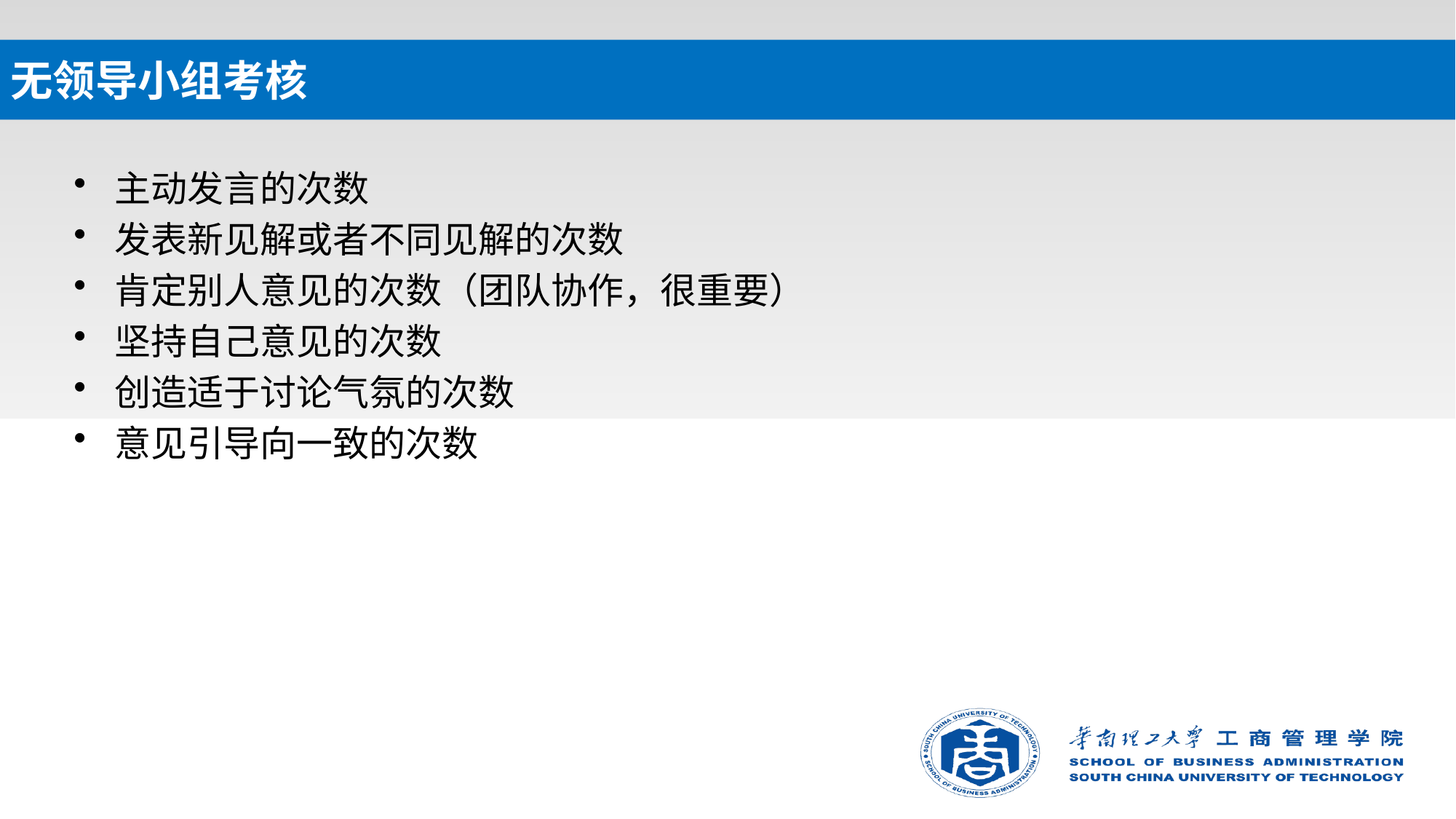

# 无领导小组考核
主动发言的次数
发表新见解或者不同见解的次数
肯定别人意见的次数（团队协作，很重要）
坚持自己意见的次数
创造适于讨论气氛的次数
意见引导向一致的次数